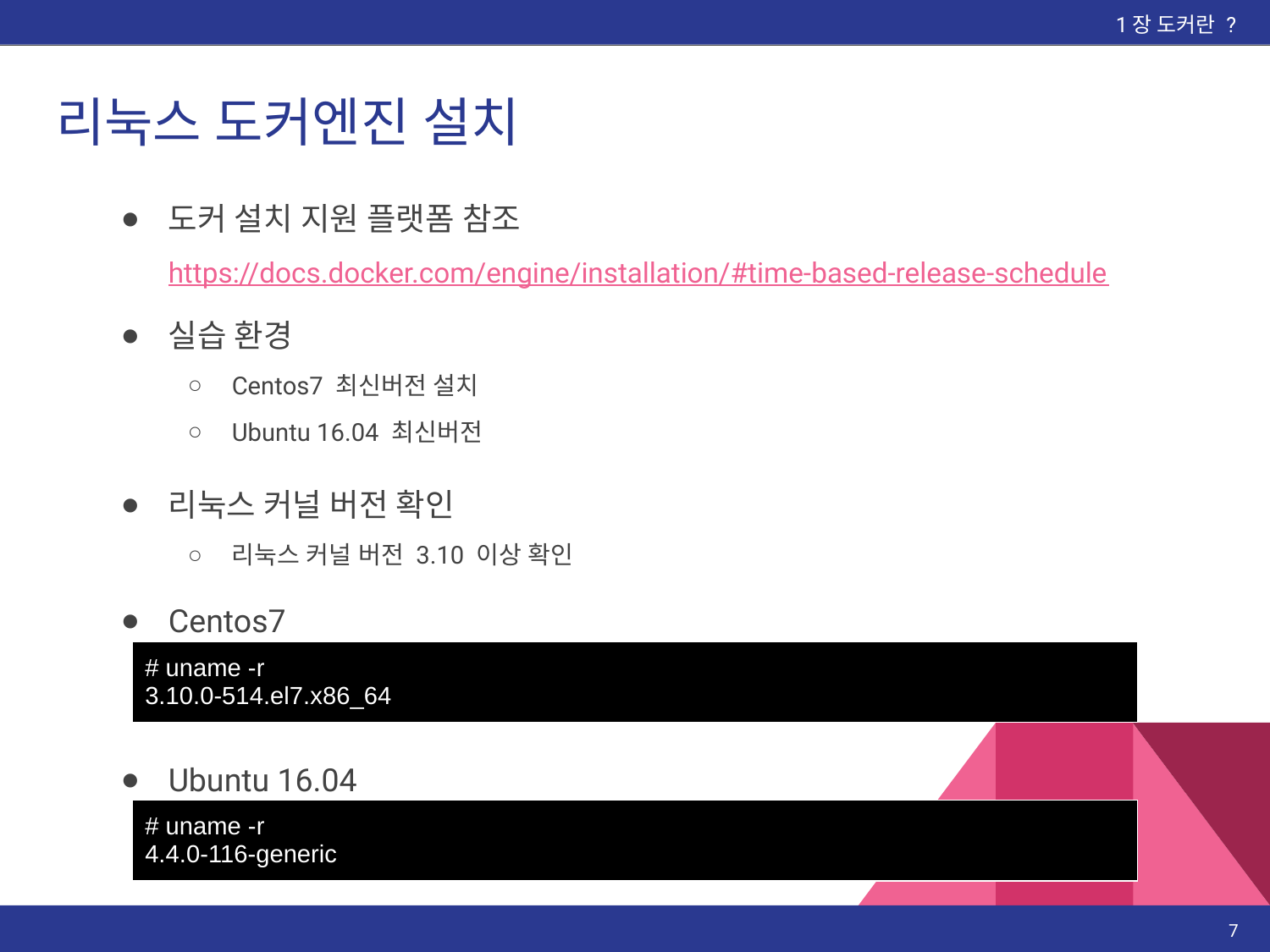

1장 도커란 ?

# 리눅스 도커엔진 설치
도커 설치 지원 플랫폼 참조
https://docs.docker.com/engine/installation/#time-based-release-schedule

실습 환경
Centos7 최신버전 설치
Ubuntu 16.04 최신버전

리눅스 커널 버전 확인
리눅스 커널 버전 3.10 이상 확인

Centos7

| # uname -r 3.10.0-514.el7.x86\_64 |
| --- |
Ubuntu 16.04

| # uname -r 4.4.0-116-generic |
| --- |
7